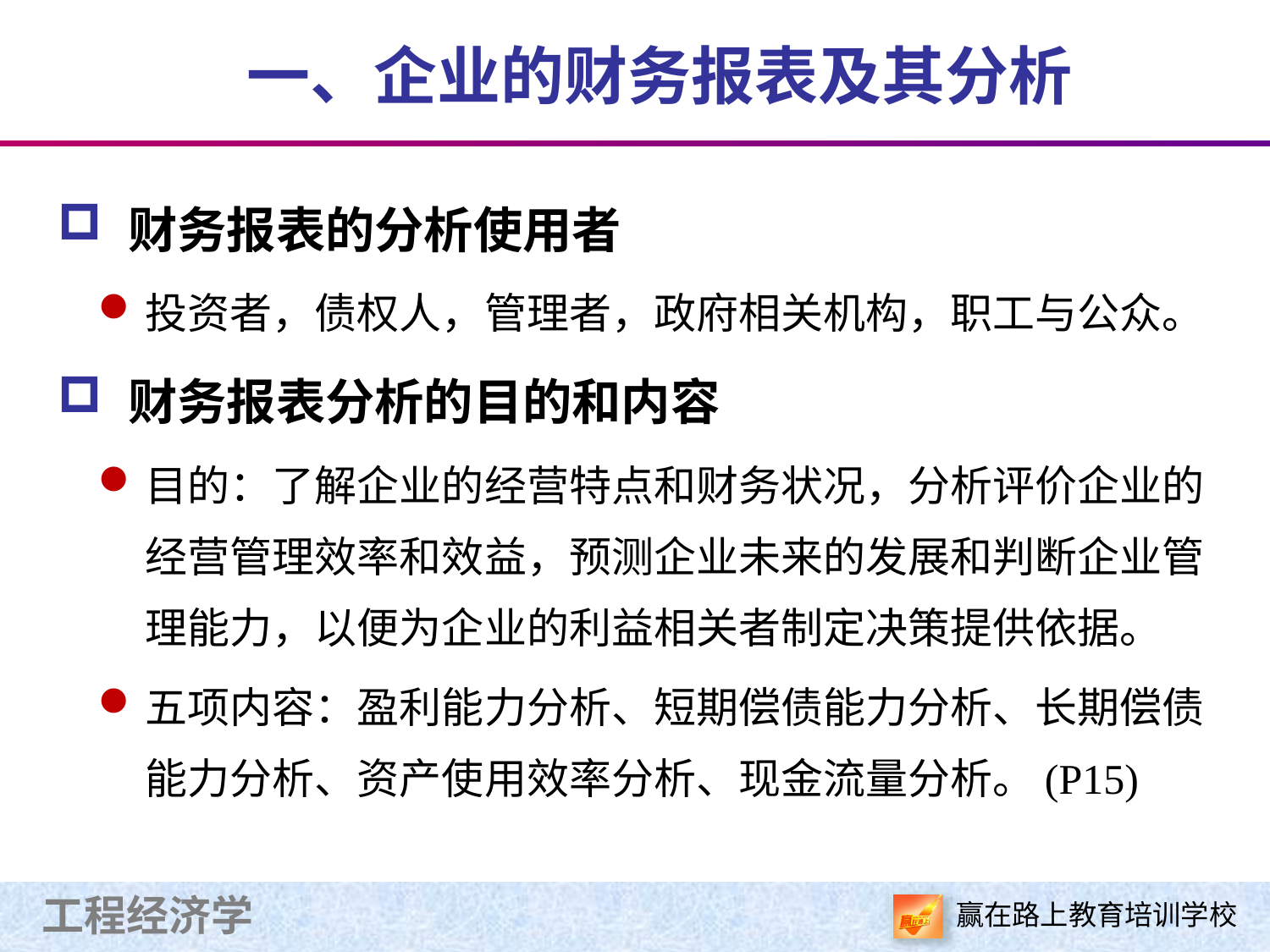

一、企业的财务报表及其分析
 财务报表的分析使用者
投资者，债权人，管理者，政府相关机构，职工与公众。
 财务报表分析的目的和内容
目的：了解企业的经营特点和财务状况，分析评价企业的经营管理效率和效益，预测企业未来的发展和判断企业管理能力，以便为企业的利益相关者制定决策提供依据。
五项内容：盈利能力分析、短期偿债能力分析、长期偿债能力分析、资产使用效率分析、现金流量分析。(P15)